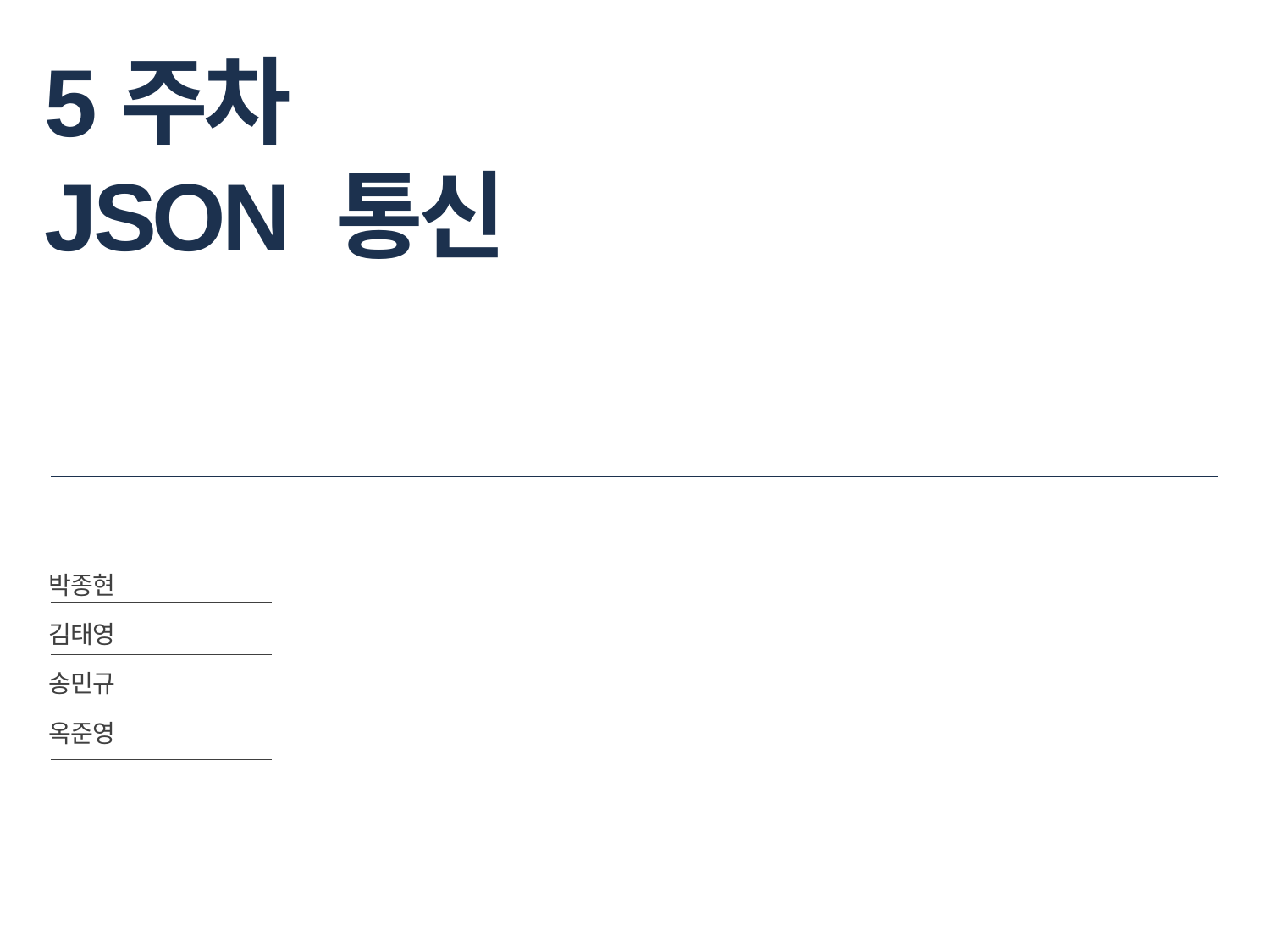

# 5주차 JSON 통신
박종현
김태영
송민규
옥준영